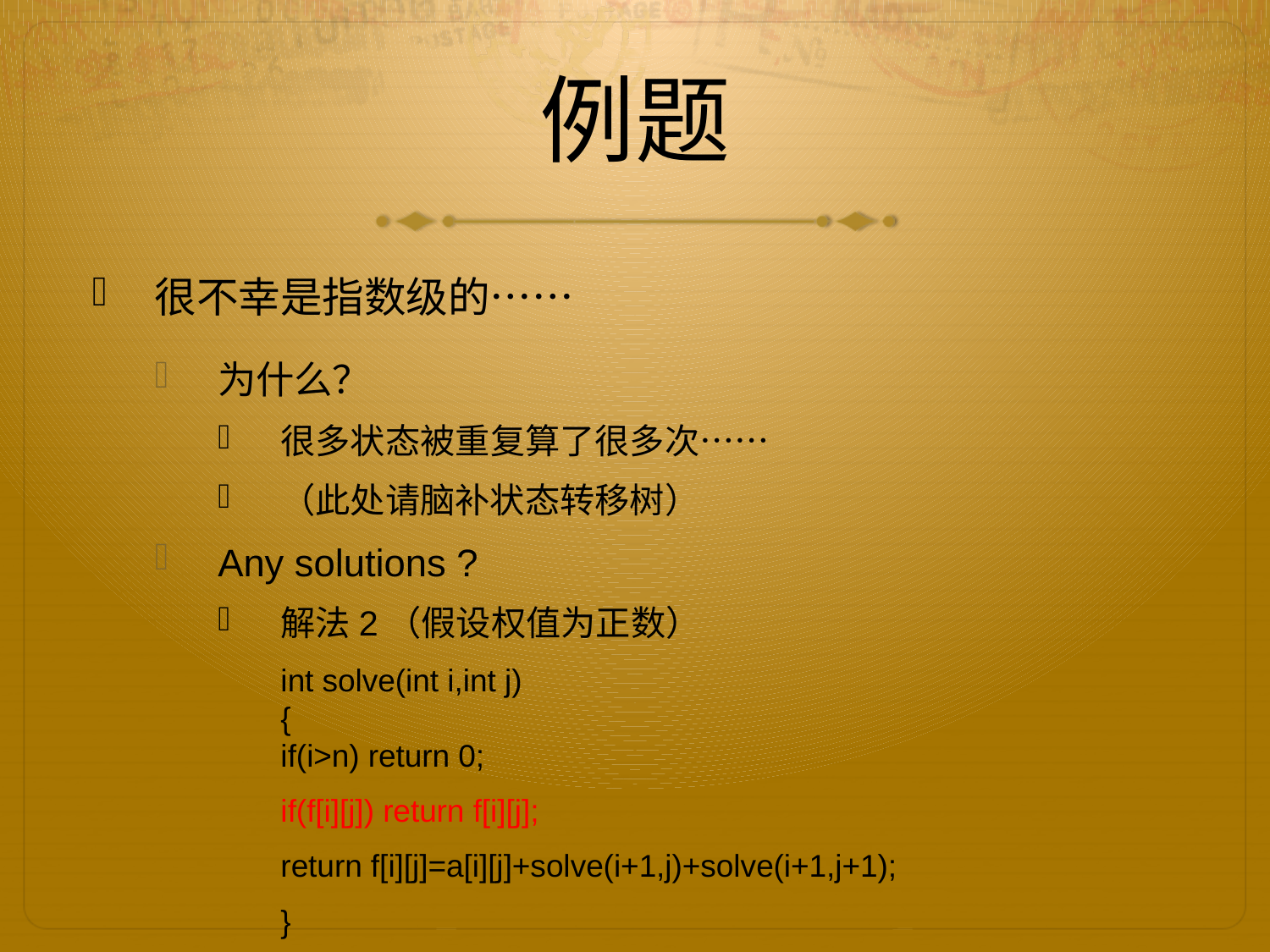

# 例题
很不幸是指数级的……
为什么？
很多状态被重复算了很多次……
（此处请脑补状态转移树）
Any solutions ?
解法2（假设权值为正数）
int solve(int i,int j)
{
	if(i>n) return 0;
	if(f[i][j]) return f[i][j];
	return f[i][j]=a[i][j]+solve(i+1,j)+solve(i+1,j+1);
}